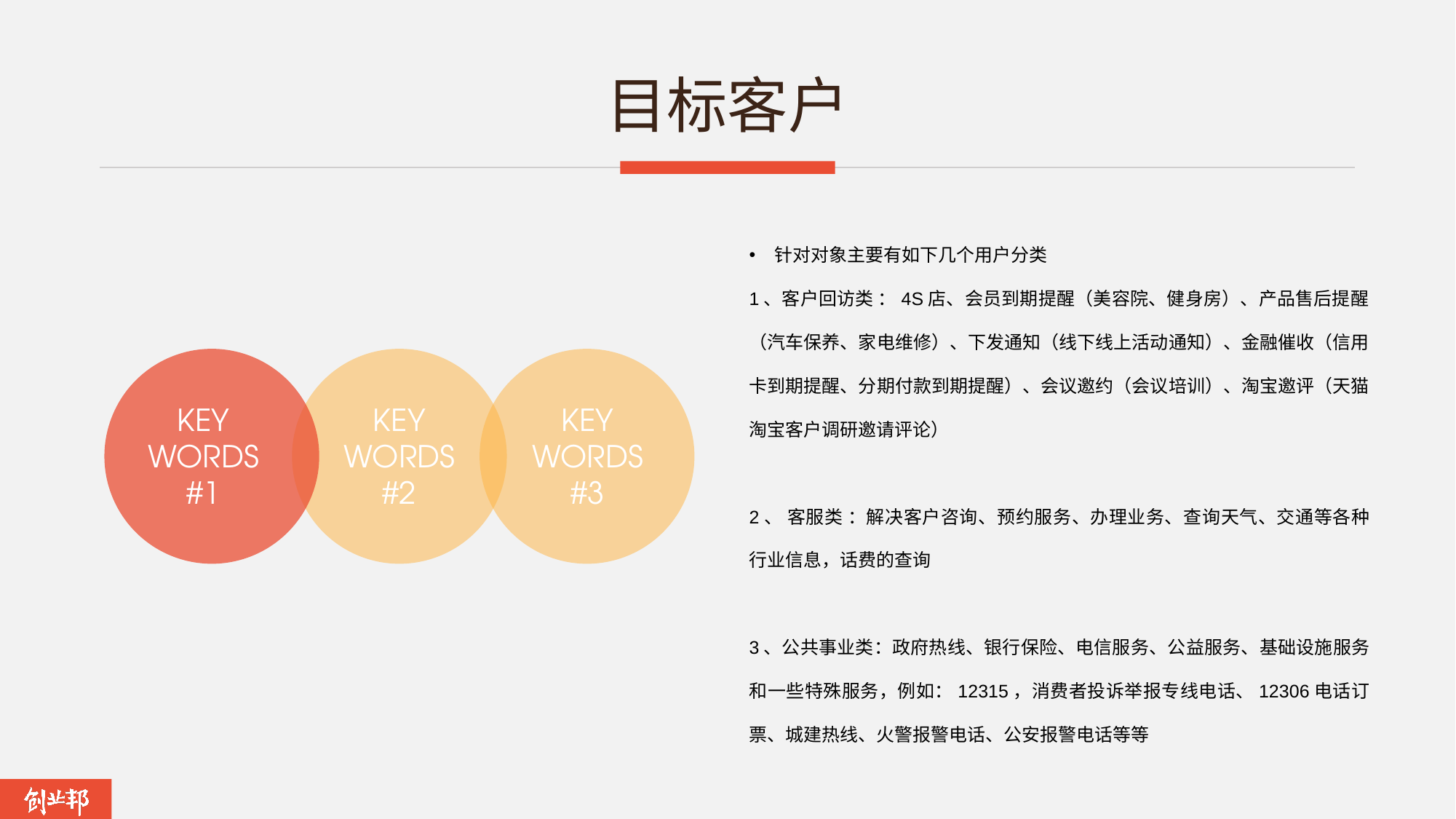

# 目标客户
针对对象主要有如下几个用户分类
1、客户回访类 ：4S店、会员到期提醒（美容院、健身房）、产品售后提醒（汽车保养、家电维修）、下发通知（线下线上活动通知）、金融催收（信用卡到期提醒、分期付款到期提醒）、会议邀约（会议培训）、淘宝邀评（天猫淘宝客户调研邀请评论）

2、 客服类 ：解决客户咨询、预约服务、办理业务、查询天气、交通等各种行业信息，话费的查询

3、公共事业类：政府热线、银行保险、电信服务、公益服务、基础设施服务和一些特殊服务，例如：12315，消费者投诉举报专线电话、12306电话订票、城建热线、火警报警电话、公安报警电话等等

KEY
WORDS
#3
KEY
WORDS
#2
KEY
WORDS
#1